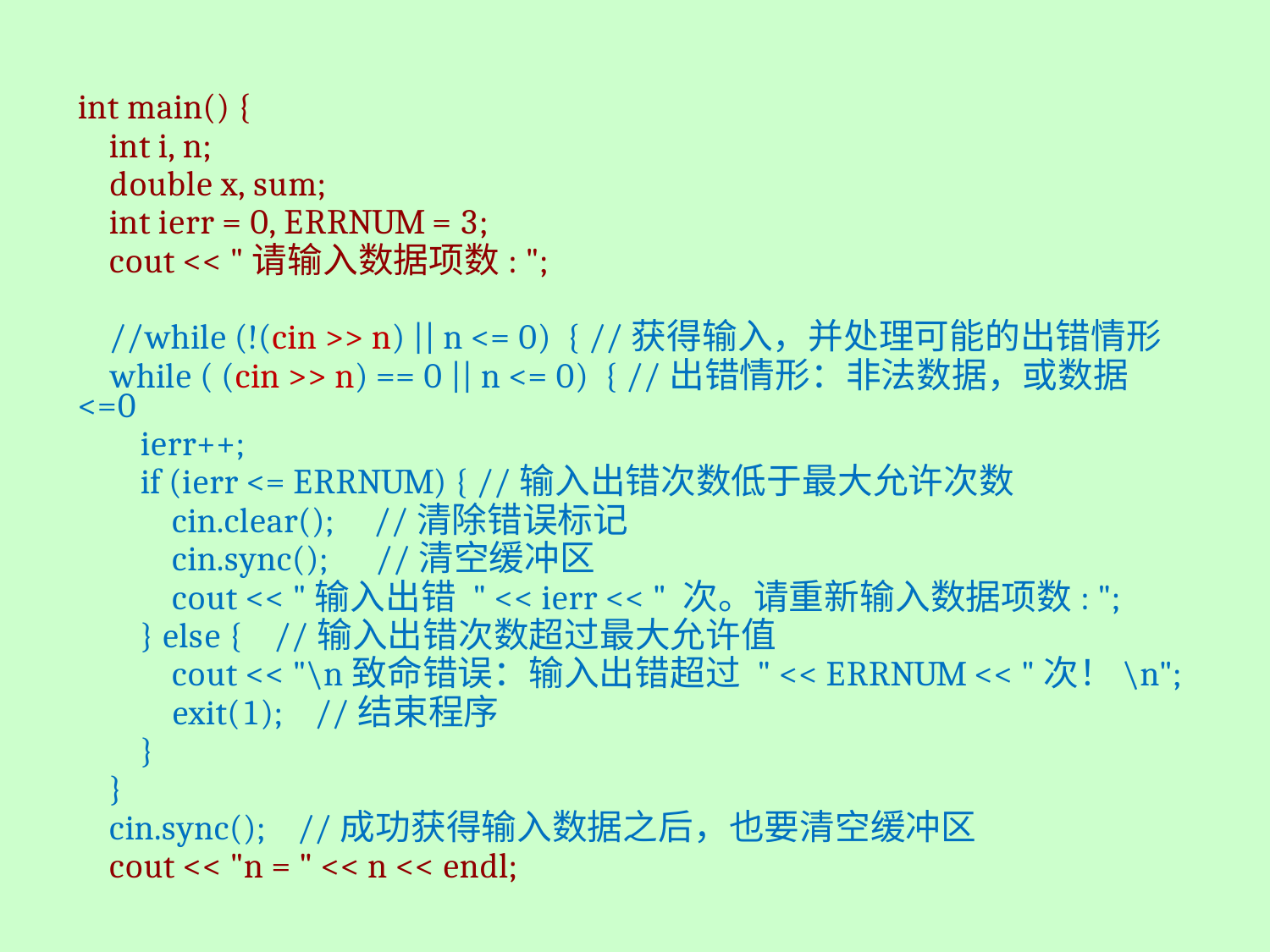

int main() {
    int i, n;
    double x, sum;
    int ierr = 0, ERRNUM = 3;
    cout << "请输入数据项数: ";

    //while (!(cin >> n) || n <= 0)  { //获得输入，并处理可能的出错情形
    while ( (cin >> n) == 0 || n <= 0)  { //出错情形：非法数据，或数据 <=0
        ierr++;
        if (ierr <= ERRNUM) { //输入出错次数低于最大允许次数
            cin.clear();     //清除错误标记
            cin.sync();      //清空缓冲区
            cout << "输入出错 " << ierr << " 次。请重新输入数据项数: ";
        } else {    //输入出错次数超过最大允许值
            cout << "\n致命错误：输入出错超过 " << ERRNUM << "次！\n";
            exit(1);    //结束程序
        }
    }
    cin.sync();    //成功获得输入数据之后，也要清空缓冲区
    cout << "n = " << n << endl;
66